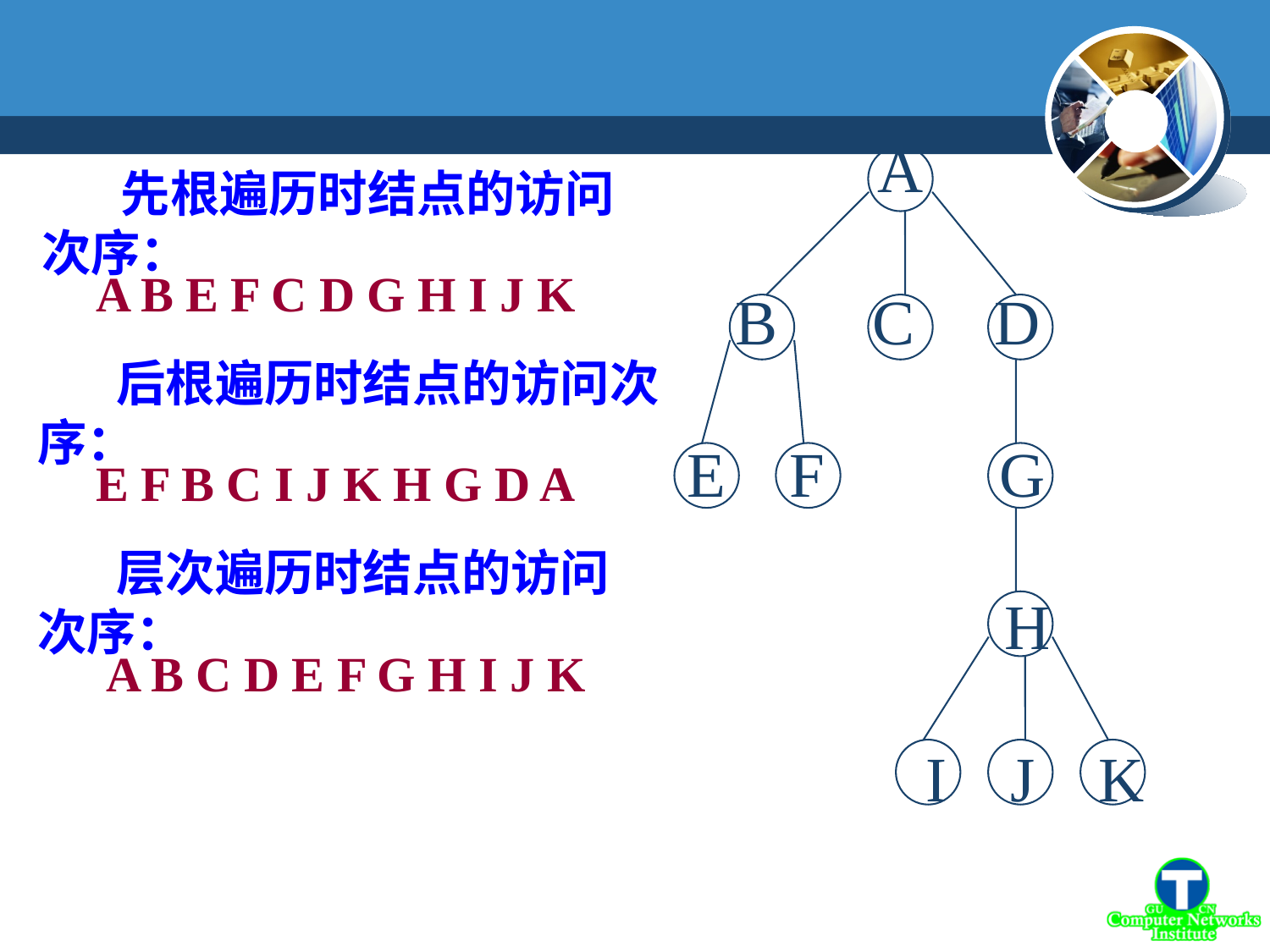

A

   B      C     D

E    F           G

                    H

               I    J    K

      先根遍历时结点的访问次序：
A B E F C D G H I J K
      后根遍历时结点的访问次序：
E F B C I J K H G D A
      层次遍历时结点的访问次序：
A B C D E F G H I J K
115